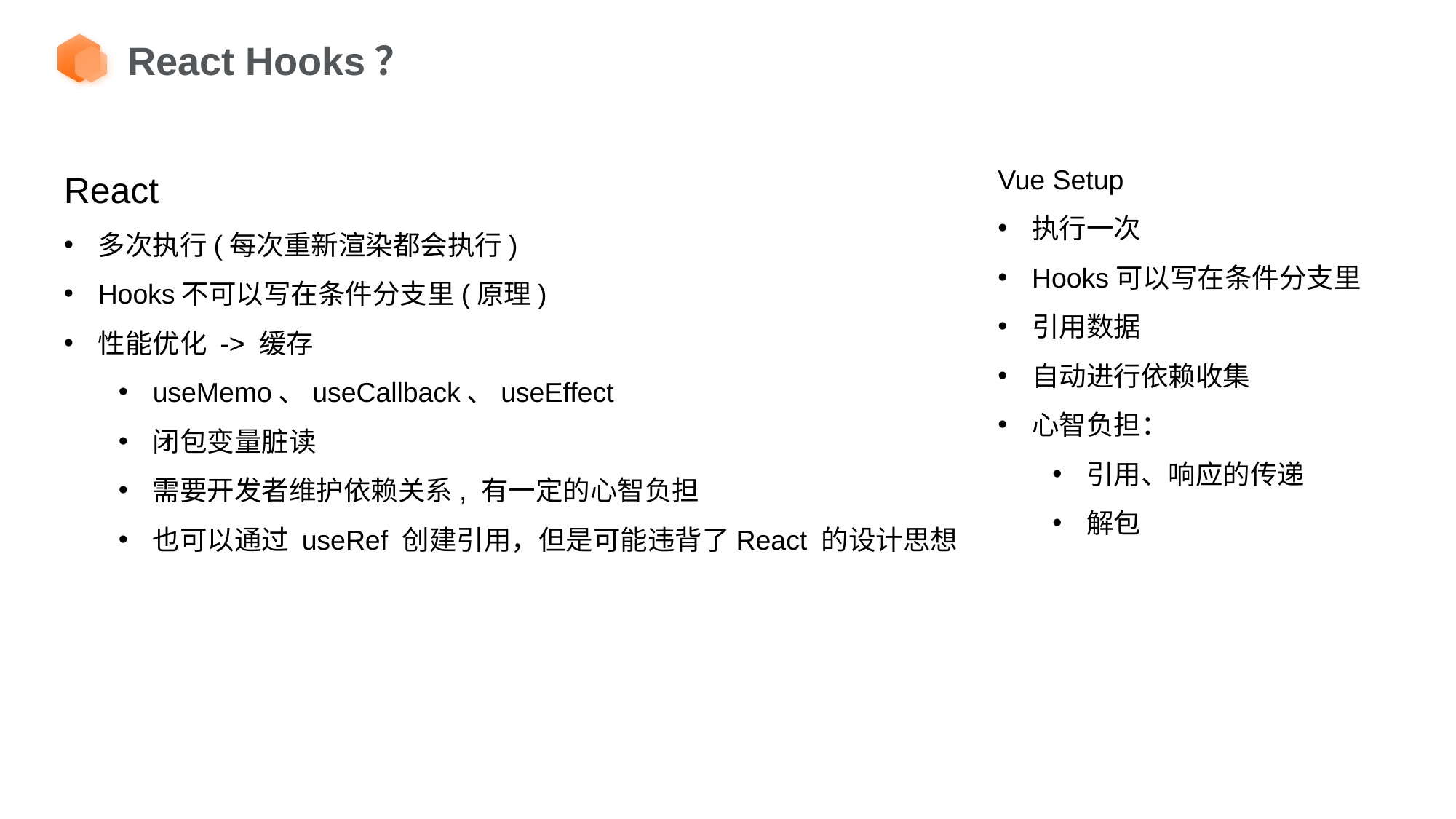

React Hooks？

React
多次执行(每次重新渲染都会执行)
Hooks不可以写在条件分支里(原理)
性能优化 -> 缓存
useMemo、useCallback、useEffect
闭包变量脏读
需要开发者维护依赖关系, 有一定的心智负担
也可以通过 useRef 创建引用，但是可能违背了React 的设计思想
Vue Setup
执行一次
Hooks可以写在条件分支里
引用数据
自动进行依赖收集
心智负担：
引用、响应的传递
解包